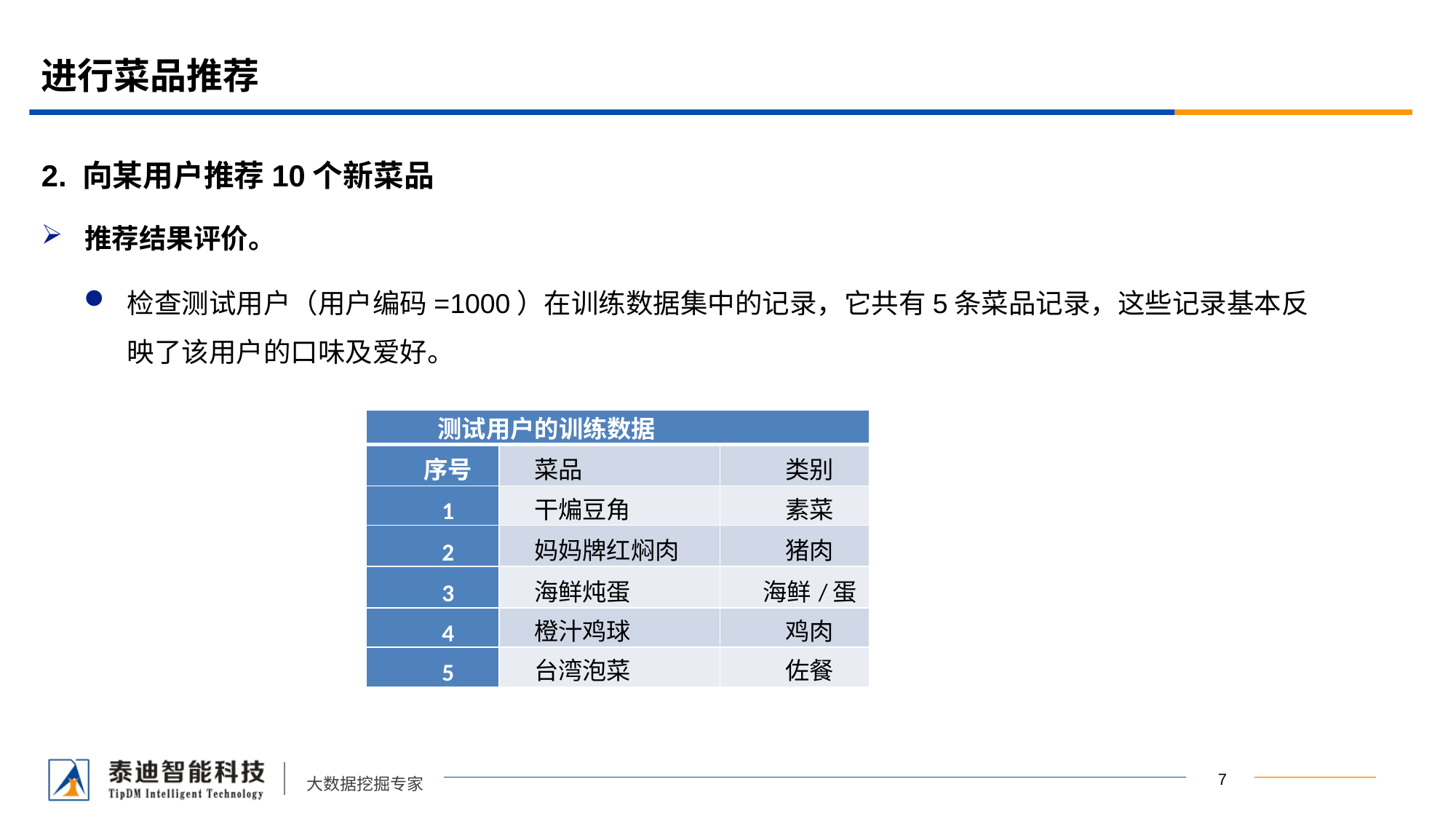

# 进行菜品推荐
2. 向某用户推荐10个新菜品
推荐结果评价。
检查测试用户（用户编码=1000）在训练数据集中的记录，它共有5条菜品记录，这些记录基本反映了该用户的口味及爱好。

| 测试用户的训练数据 |  |  |
| --- | --- | --- |
| 序号 | 菜品 | 类别 |
| 1 | 干煸豆角 | 素菜 |
| 2 | 妈妈牌红焖肉 | 猪肉 |
| 3 | 海鲜炖蛋 | 海鲜/蛋 |
| 4 | 橙汁鸡球 | 鸡肉 |
| 5 | 台湾泡菜 | 佐餐 |